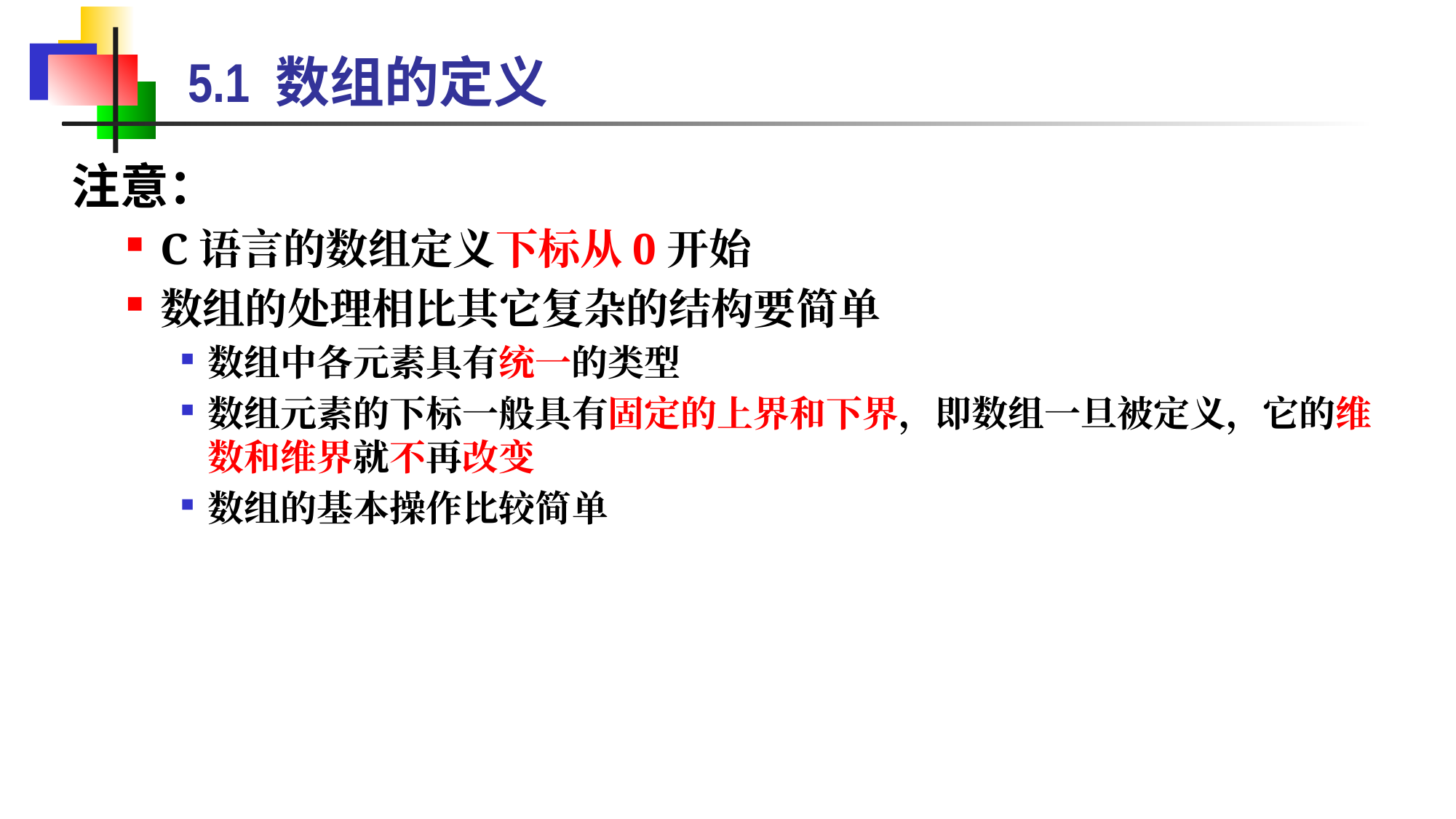

# 5.1 数组的定义
注意：
C语言的数组定义下标从0开始
数组的处理相比其它复杂的结构要简单
数组中各元素具有统一的类型
数组元素的下标一般具有固定的上界和下界，即数组一旦被定义，它的维数和维界就不再改变
数组的基本操作比较简单